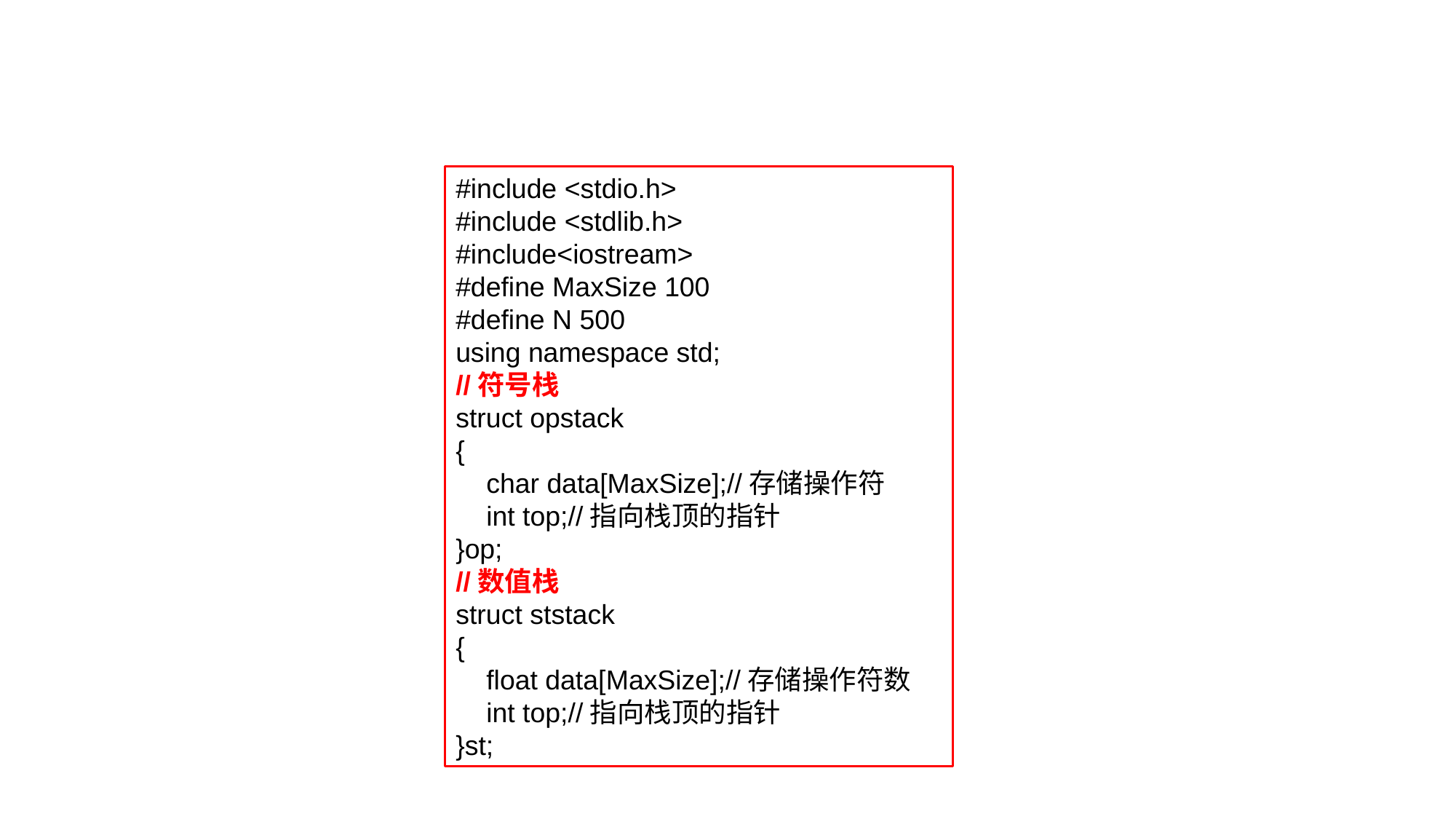

#
#include <stdio.h>
#include <stdlib.h>
#include<iostream>
#define MaxSize 100
#define N 500
using namespace std;
//符号栈
struct opstack
{
    char data[MaxSize];//存储操作符
    int top;//指向栈顶的指针
}op;
//数值栈
struct ststack
{
    float data[MaxSize];//存储操作符数
    int top;//指向栈顶的指针
}st;